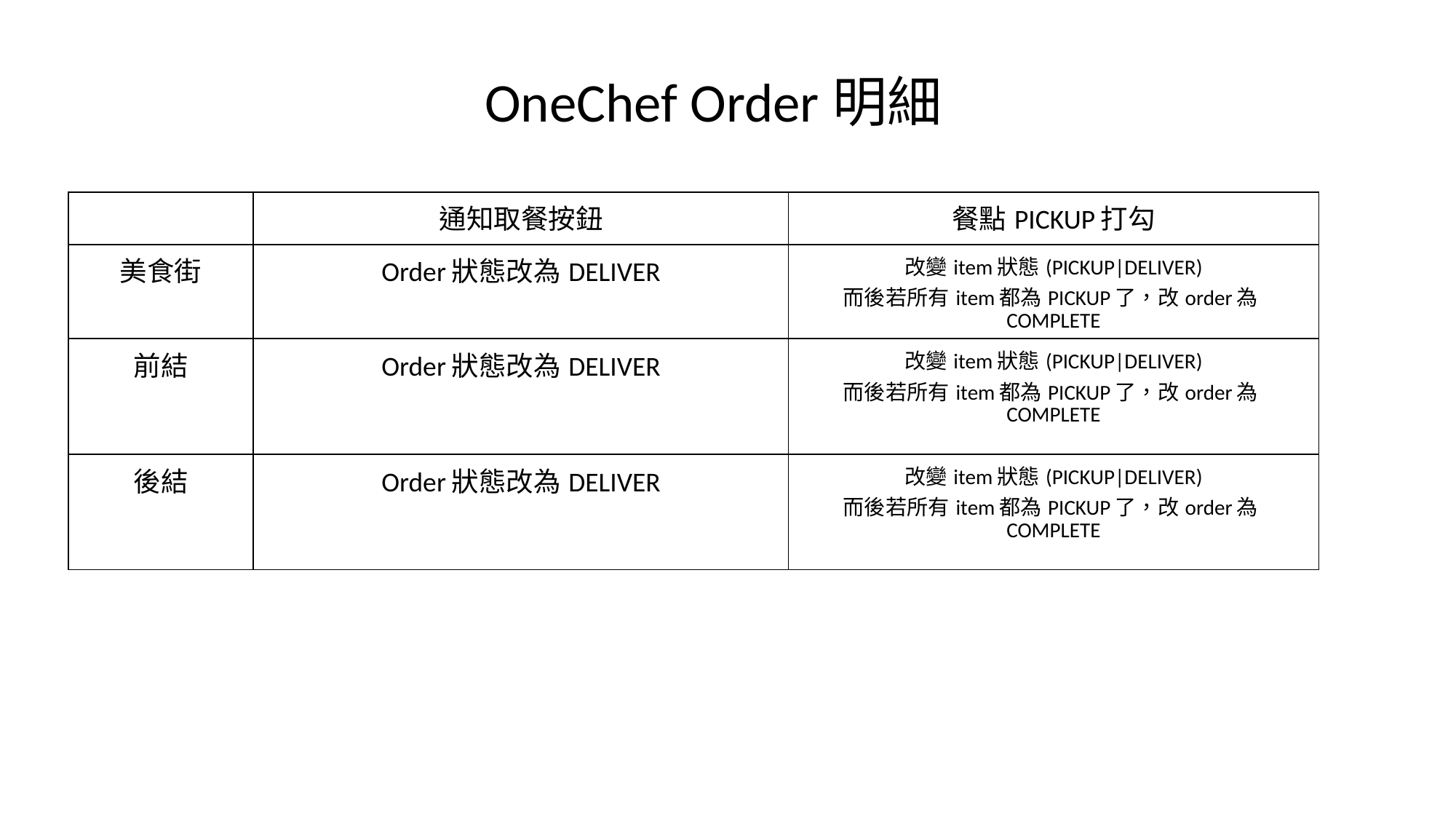

# OneChef Order明細
|  | 通知取餐按鈕 | 餐點PICKUP打勾 |
| --- | --- | --- |
| 美食街 | Order狀態改為DELIVER | 改變item狀態(PICKUP|DELIVER) 而後若所有item都為PICKUP了，改order為COMPLETE |
| 前結 | Order狀態改為DELIVER | 改變item狀態(PICKUP|DELIVER) 而後若所有item都為PICKUP了，改order為COMPLETE |
| 後結 | Order狀態改為DELIVER | 改變item狀態(PICKUP|DELIVER) 而後若所有item都為PICKUP了，改order為COMPLETE |